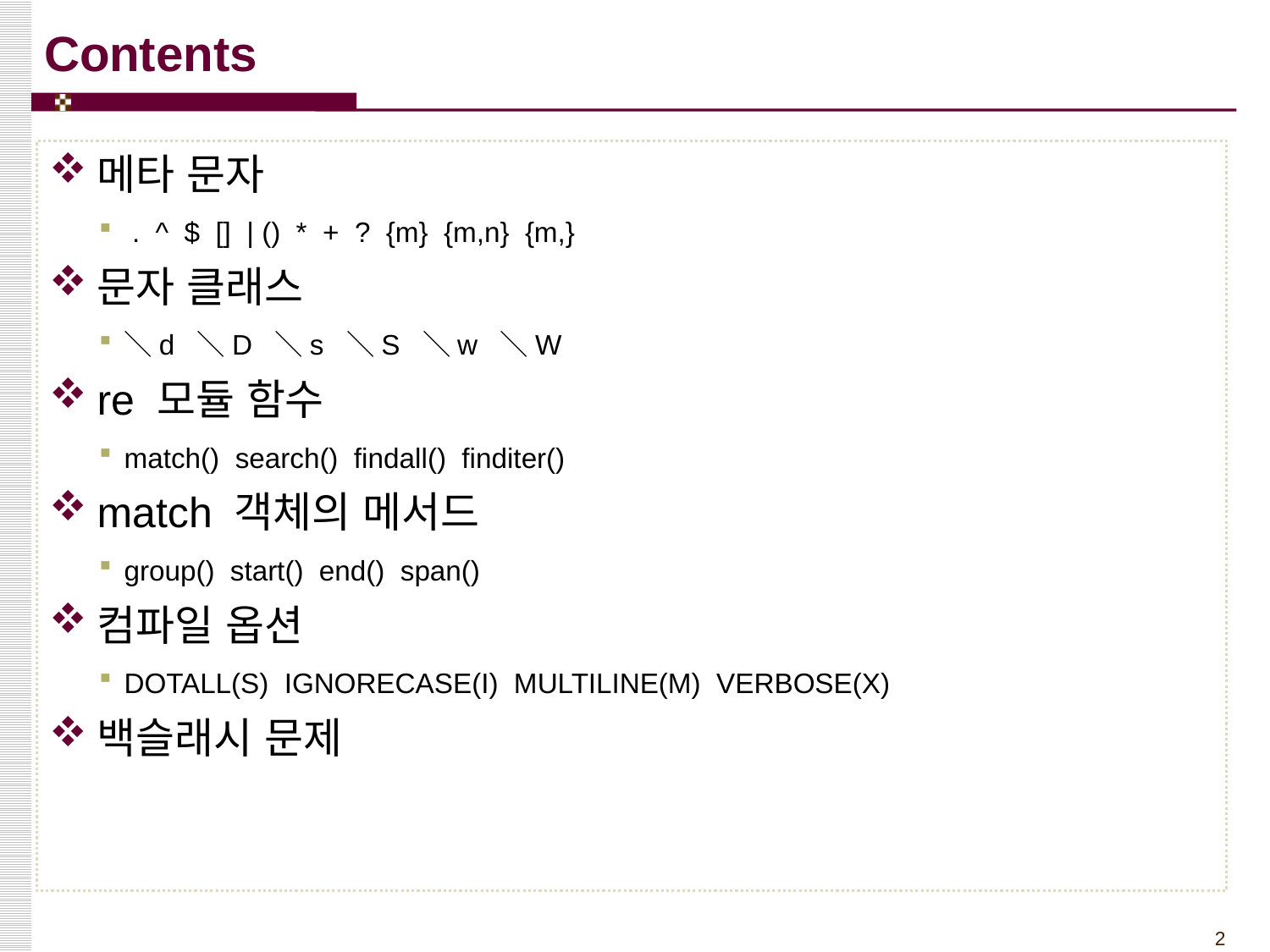

메타 문자
 .  ^  $  []  | ()  *  +  ?  {m}  {m,n}  {m,}
문자 클래스
＼d  ＼D  ＼s  ＼S  ＼w  ＼W
re 모듈 함수
match()  search()  findall()  finditer()
match 객체의 메서드
group()  start()  end()  span()
컴파일 옵션
DOTALL(S)  IGNORECASE(I)  MULTILINE(M)  VERBOSE(X)
백슬래시 문제